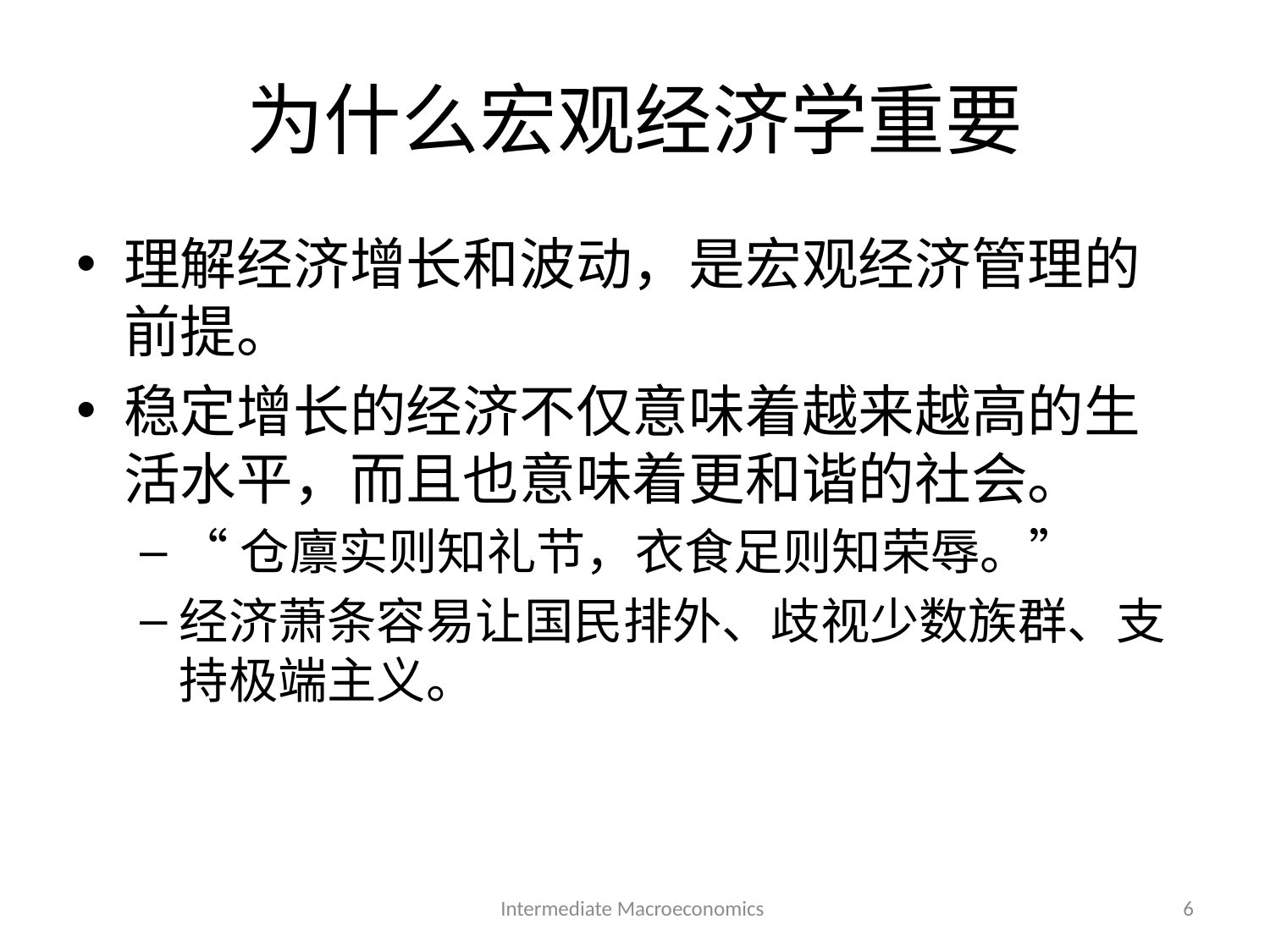

# 为什么宏观经济学重要
理解经济增长和波动，是宏观经济管理的前提。
稳定增长的经济不仅意味着越来越高的生活水平，而且也意味着更和谐的社会。
“仓廪实则知礼节，衣食足则知荣辱。”
经济萧条容易让国民排外、歧视少数族群、支持极端主义。
Intermediate Macroeconomics
6